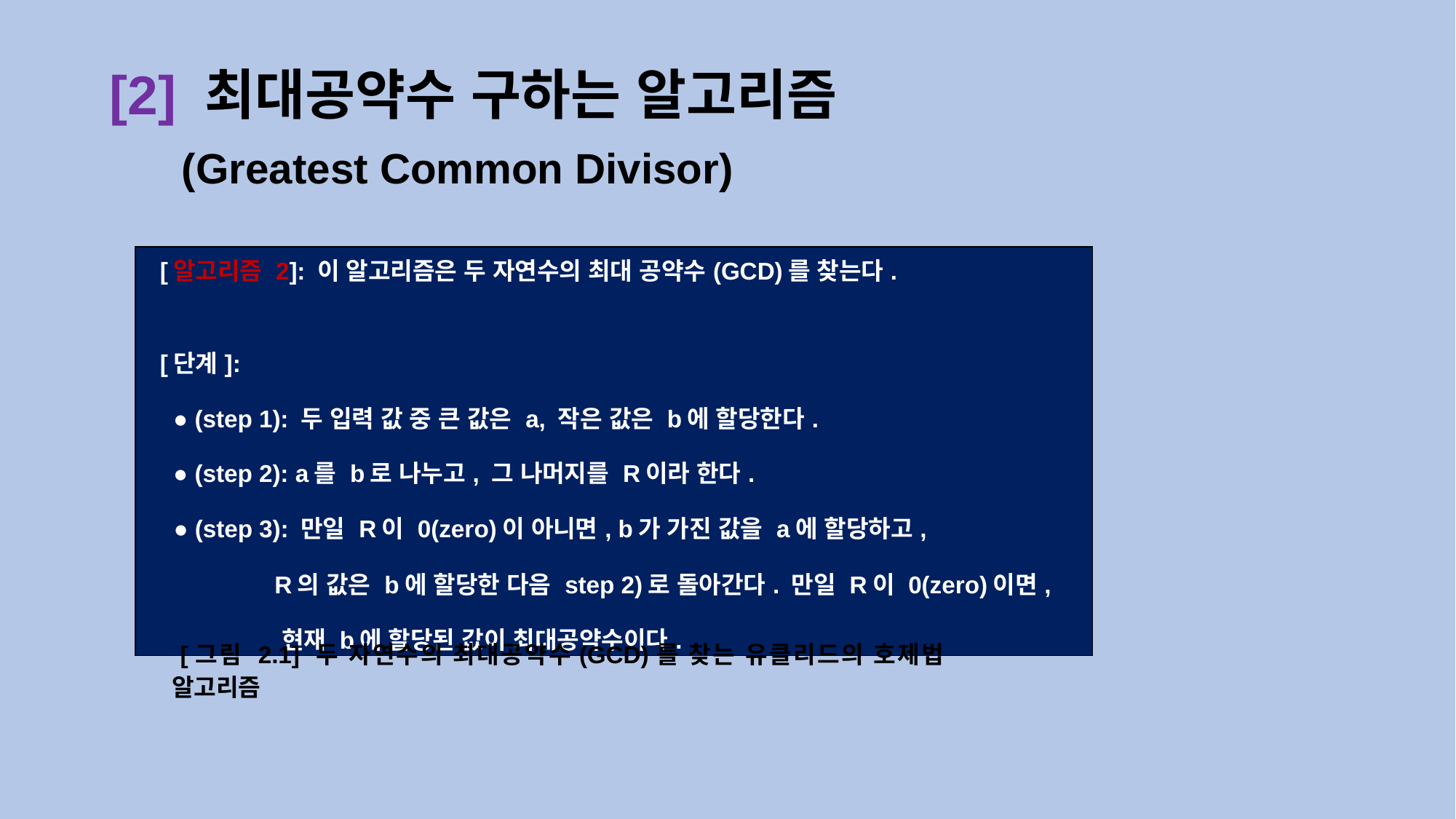

# [2] 최대공약수 구하는 알고리즘 (Greatest Common Divisor)

| [알고리즘 2]: 이 알고리즘은 두 자연수의 최대 공약수(GCD)를 찾는다.   [단계]: ● (step 1): 두 입력 값 중 큰 값은 a, 작은 값은 b에 할당한다. ● (step 2): a를 b로 나누고, 그 나머지를 R이라 한다. ● (step 3): 만일 R이 0(zero)이 아니면, b가 가진 값을 a에 할당하고, R의 값은 b에 할당한 다음 step 2)로 돌아간다. 만일 R이 0(zero)이면, 현재 b에 할당된 값이 최대공약수이다. |
| --- |
[그림 2.1] 두 자연수의 최대공약수(GCD)를 찾는 유클리드의 호제법 알고리즘